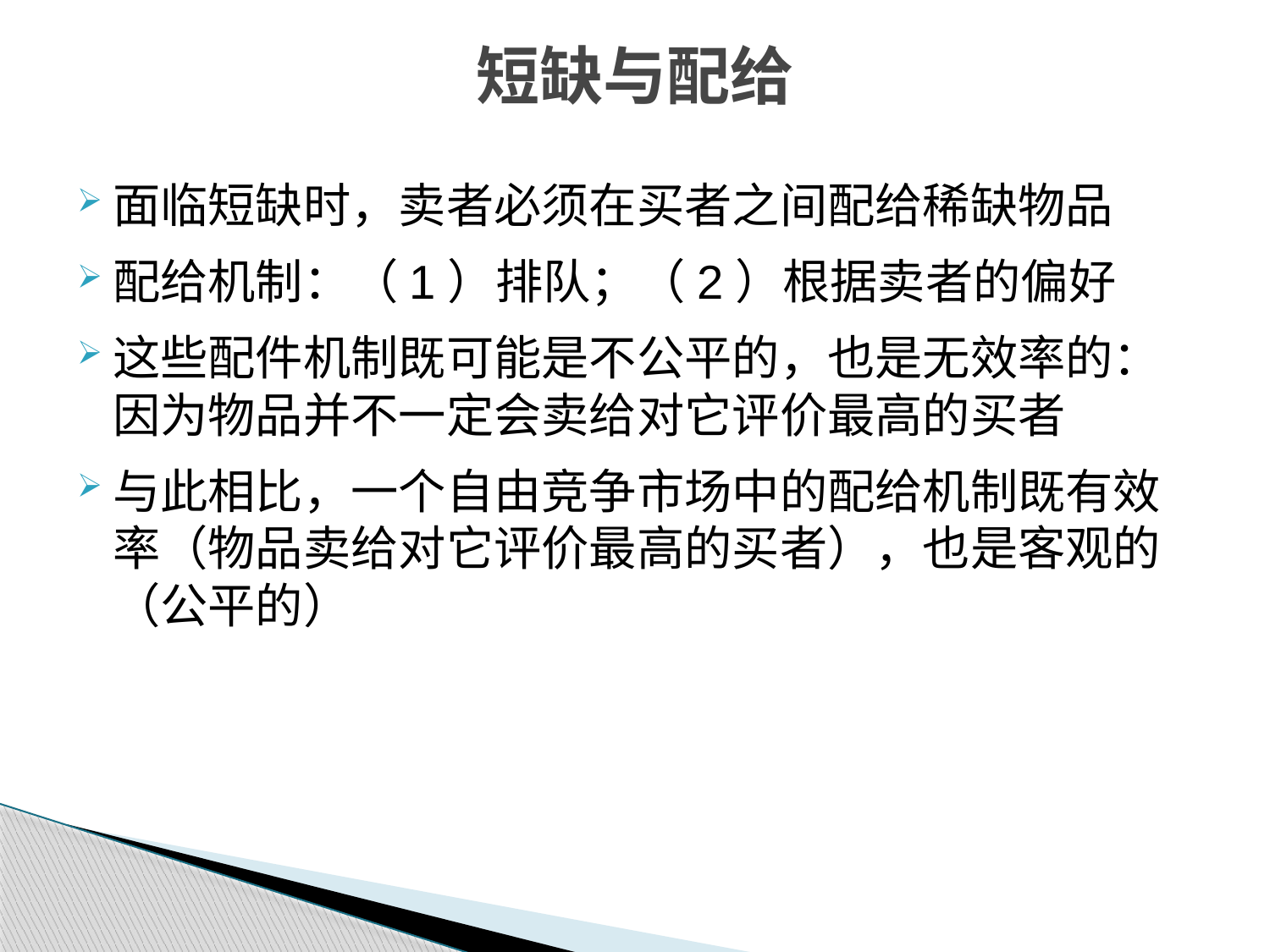

短缺与配给
面临短缺时，卖者必须在买者之间配给稀缺物品
配给机制：（1）排队；（2）根据卖者的偏好
这些配件机制既可能是不公平的，也是无效率的：因为物品并不一定会卖给对它评价最高的买者
与此相比，一个自由竞争市场中的配给机制既有效率（物品卖给对它评价最高的买者），也是客观的（公平的）